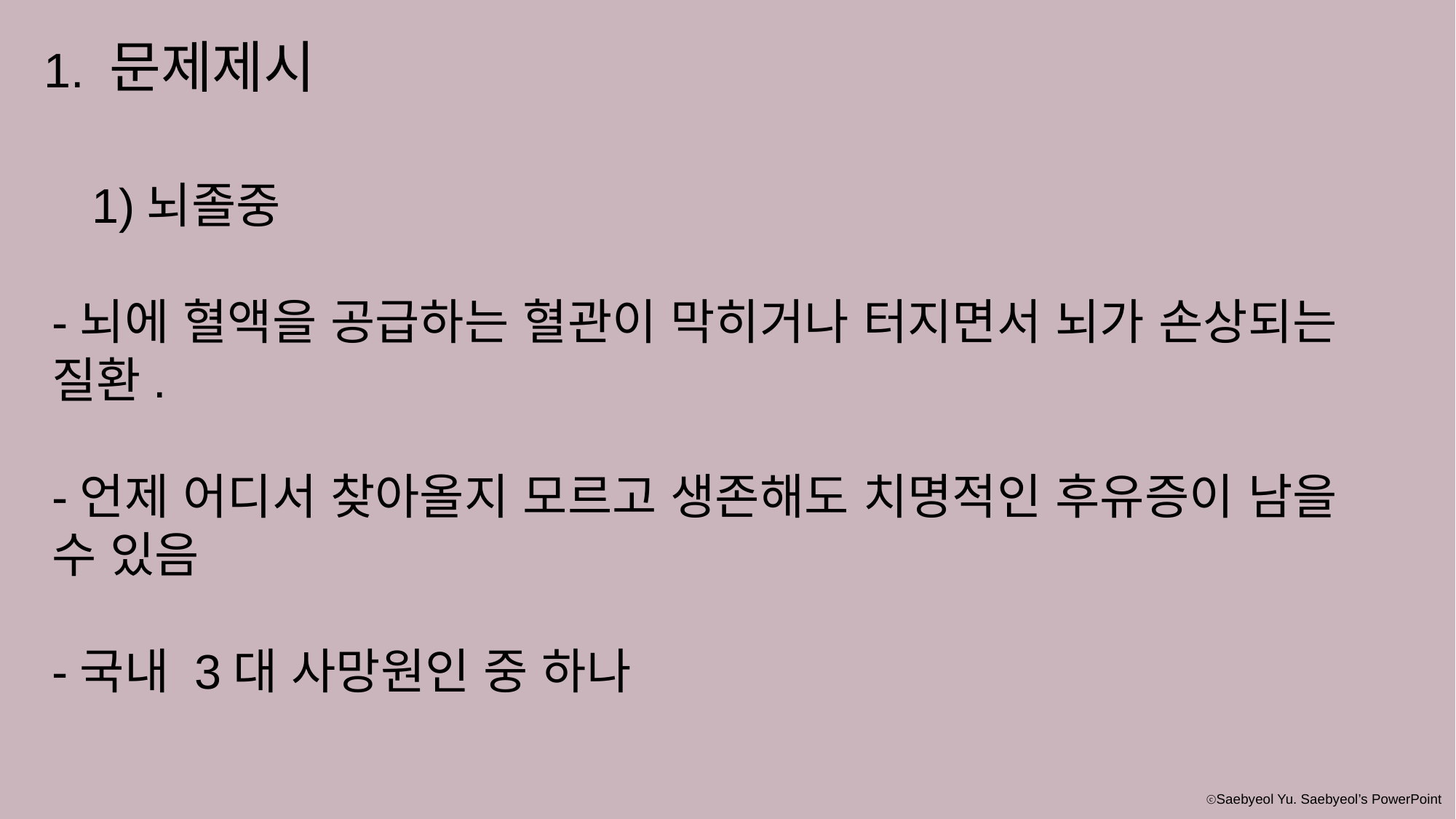

1. 문제제시

   1)뇌졸중

-뇌에 혈액을 공급하는 혈관이 막히거나 터지면서 뇌가 손상되는 질환.

-언제 어디서 찾아올지 모르고 생존해도 치명적인 후유증이 남을 수 있음

-국내 3대 사망원인 중 하나